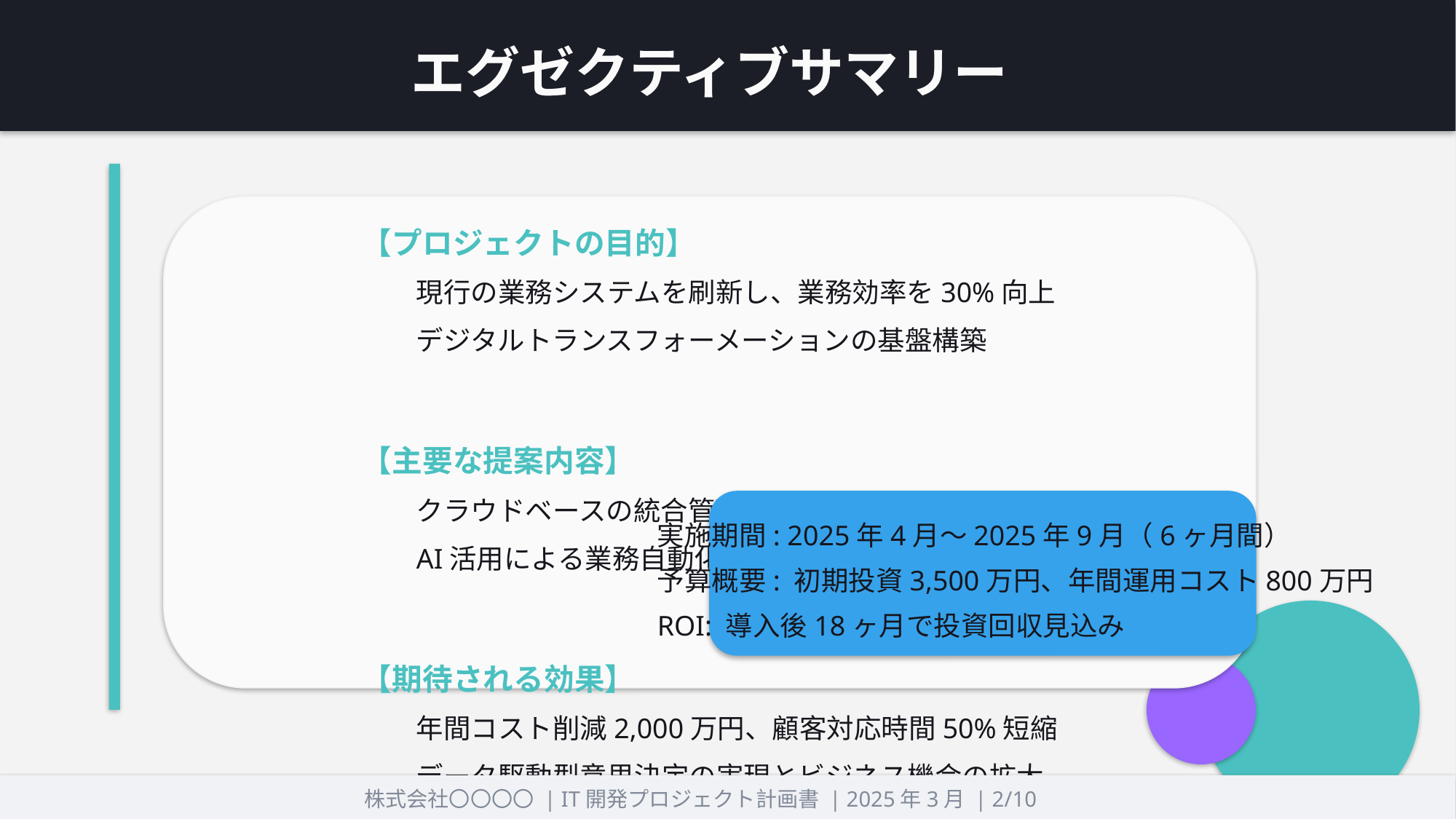

エグゼクティブサマリー
#

【プロジェクトの目的】
現行の業務システムを刷新し、業務効率を30%向上
デジタルトランスフォーメーションの基盤構築

【主要な提案内容】
クラウドベースの統合管理システムの導入
AI活用による業務自動化と予測分析の実現

【期待される効果】
年間コスト削減2,000万円、顧客対応時間50%短縮
データ駆動型意思決定の実現とビジネス機会の拡大

実施期間: 2025年4月〜2025年9月（6ヶ月間）
予算概要: 初期投資3,500万円、年間運用コスト800万円
ROI: 導入後18ヶ月で投資回収見込み

株式会社〇〇〇〇 | IT開発プロジェクト計画書 | 2025年3月 | 2/10